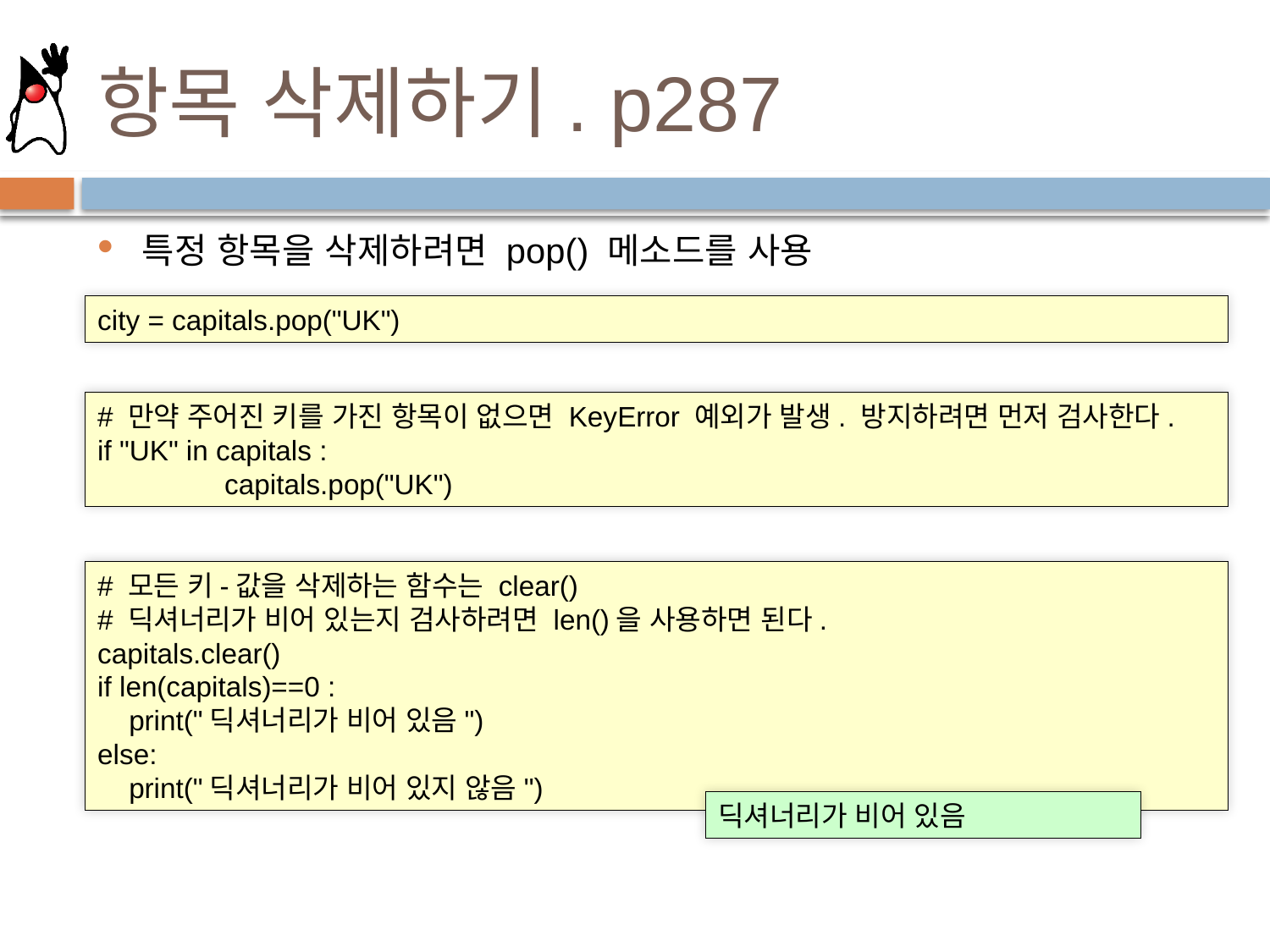

# 항목 삭제하기. p287
특정 항목을 삭제하려면 pop() 메소드를 사용
city = capitals.pop("UK")
# 만약 주어진 키를 가진 항목이 없으면 KeyError 예외가 발생. 방지하려면 먼저 검사한다.
if "UK" in capitals :
	capitals.pop("UK")
# 모든 키-값을 삭제하는 함수는 clear()
# 딕셔너리가 비어 있는지 검사하려면 len()을 사용하면 된다.
capitals.clear()
if len(capitals)==0 :
    print("딕셔너리가 비어 있음")
else:
    print("딕셔너리가 비어 있지 않음")
딕셔너리가 비어 있음